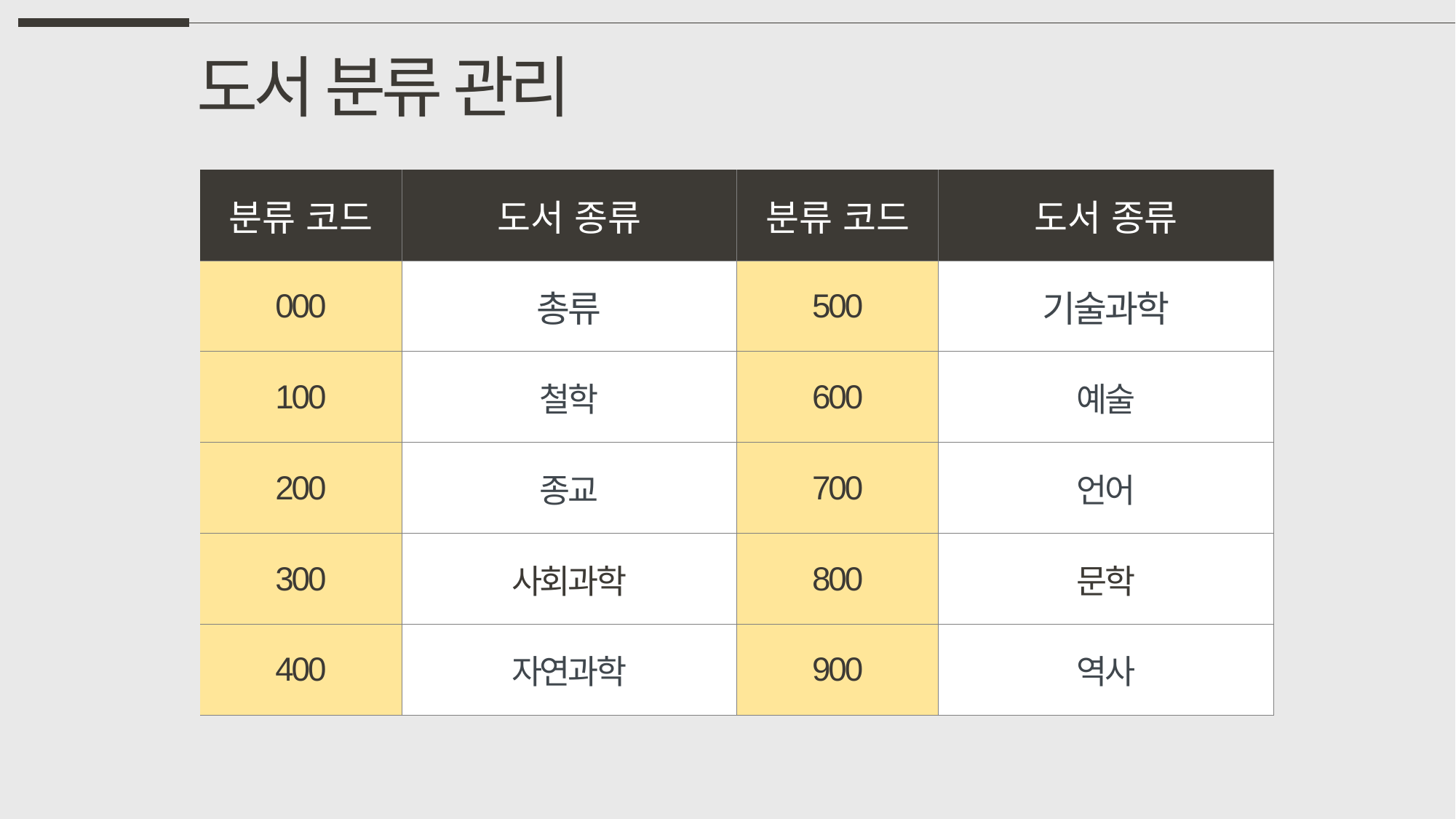

도서 분류 관리
| 분류 코드 | 도서 종류 |
| --- | --- |
| 000 | 총류 |
| 100 | 철학 |
| 200 | 종교 |
| 300 | 사회과학 |
| 400 | 자연과학 |
| 분류 코드 | 도서 종류 |
| --- | --- |
| 500 | 기술과학 |
| 600 | 예술 |
| 700 | 언어 |
| 800 | 문학 |
| 900 | 역사 |